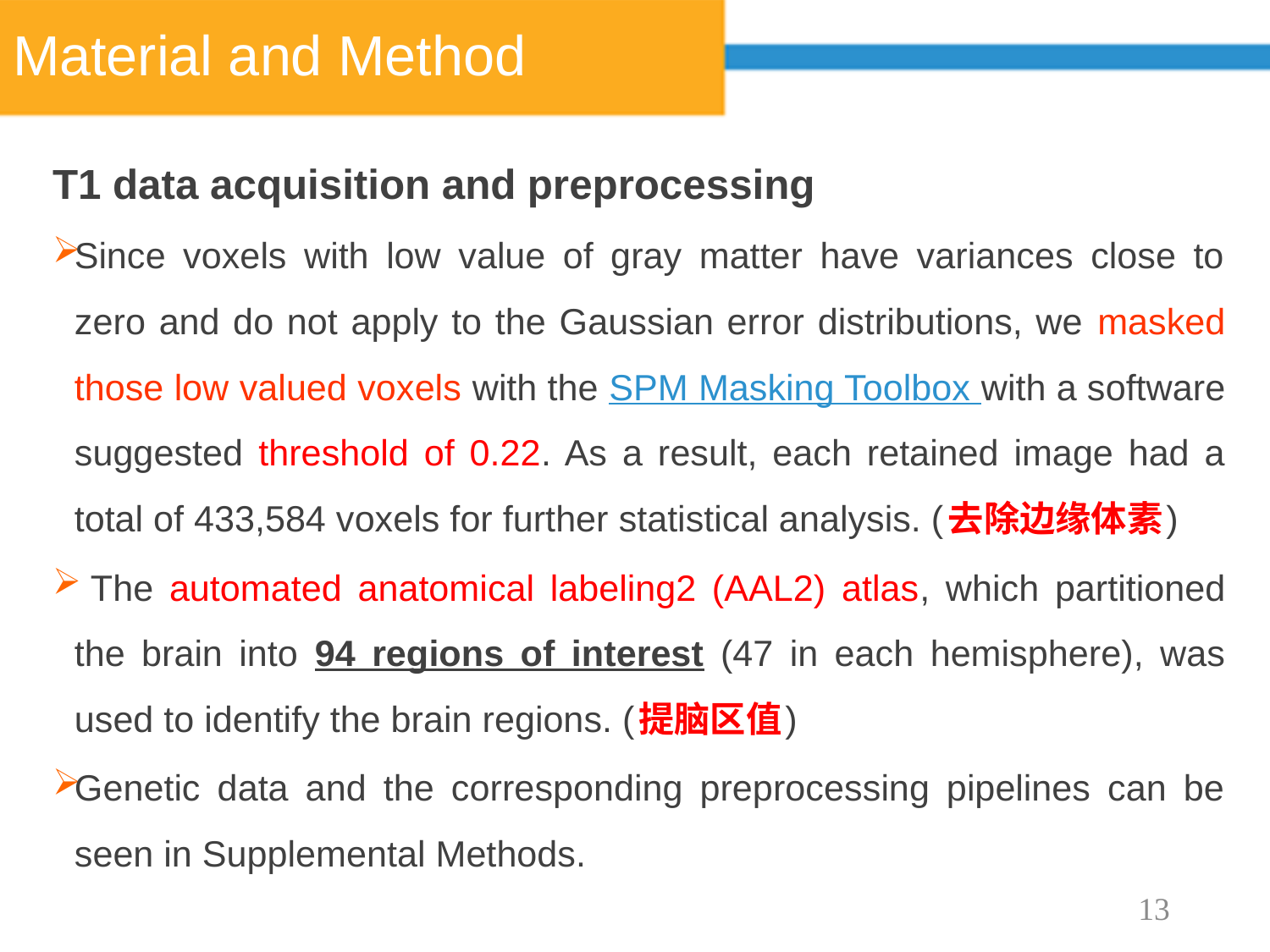

# Material and Method
T1 data acquisition and preprocessing
Since voxels with low value of gray matter have variances close to zero and do not apply to the Gaussian error distributions, we masked those low valued voxels with the SPM Masking Toolbox with a software suggested threshold of 0.22. As a result, each retained image had a total of 433,584 voxels for further statistical analysis. (去除边缘体素)
 The automated anatomical labeling2 (AAL2) atlas, which partitioned the brain into 94 regions of interest (47 in each hemisphere), was used to identify the brain regions. (提脑区值)
Genetic data and the corresponding preprocessing pipelines can be seen in Supplemental Methods.
13